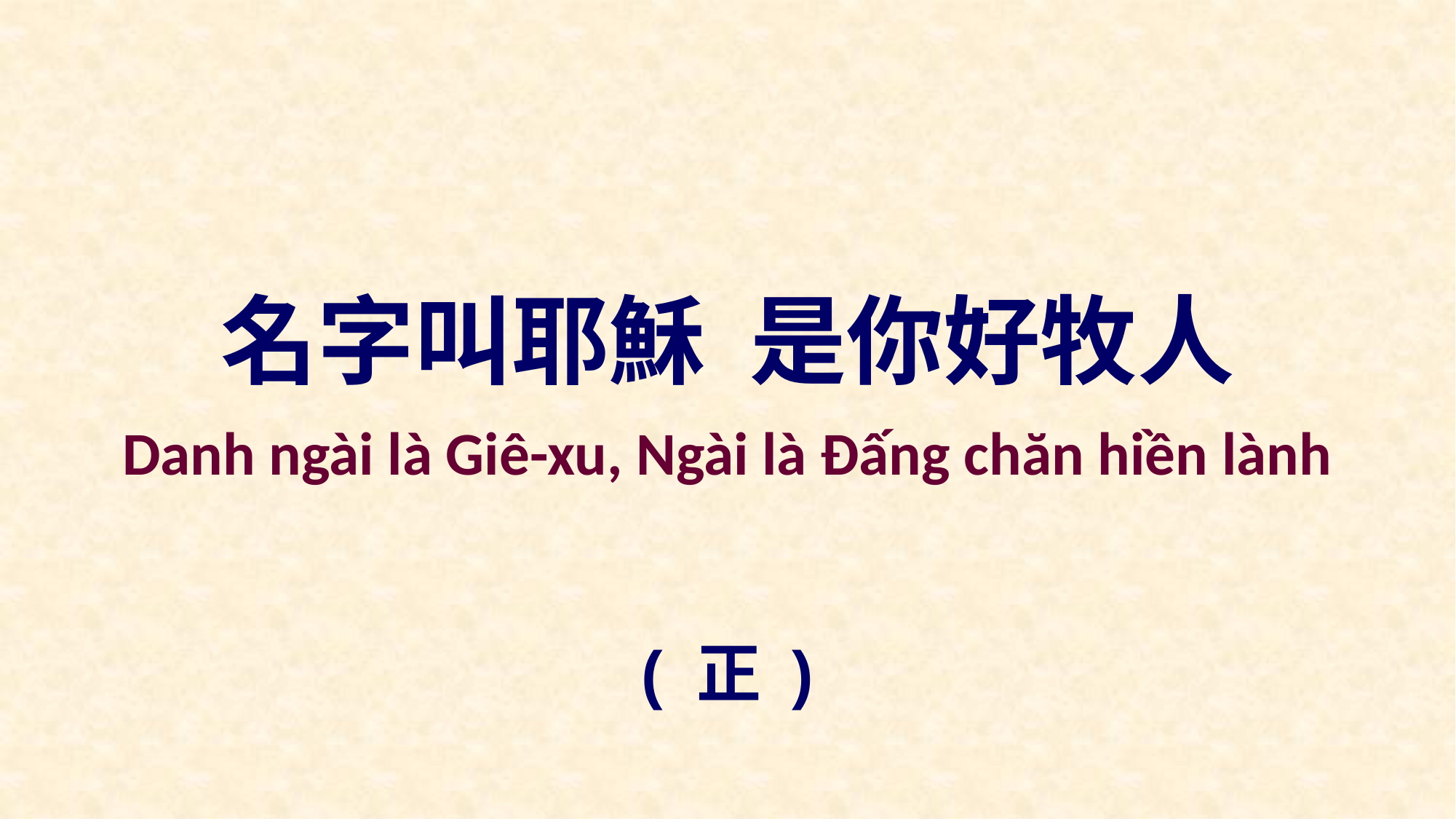

名字叫耶穌  是你好牧人
Danh ngài là Giê-xu, Ngài là Đấng chăn hiền lành
( 正 )